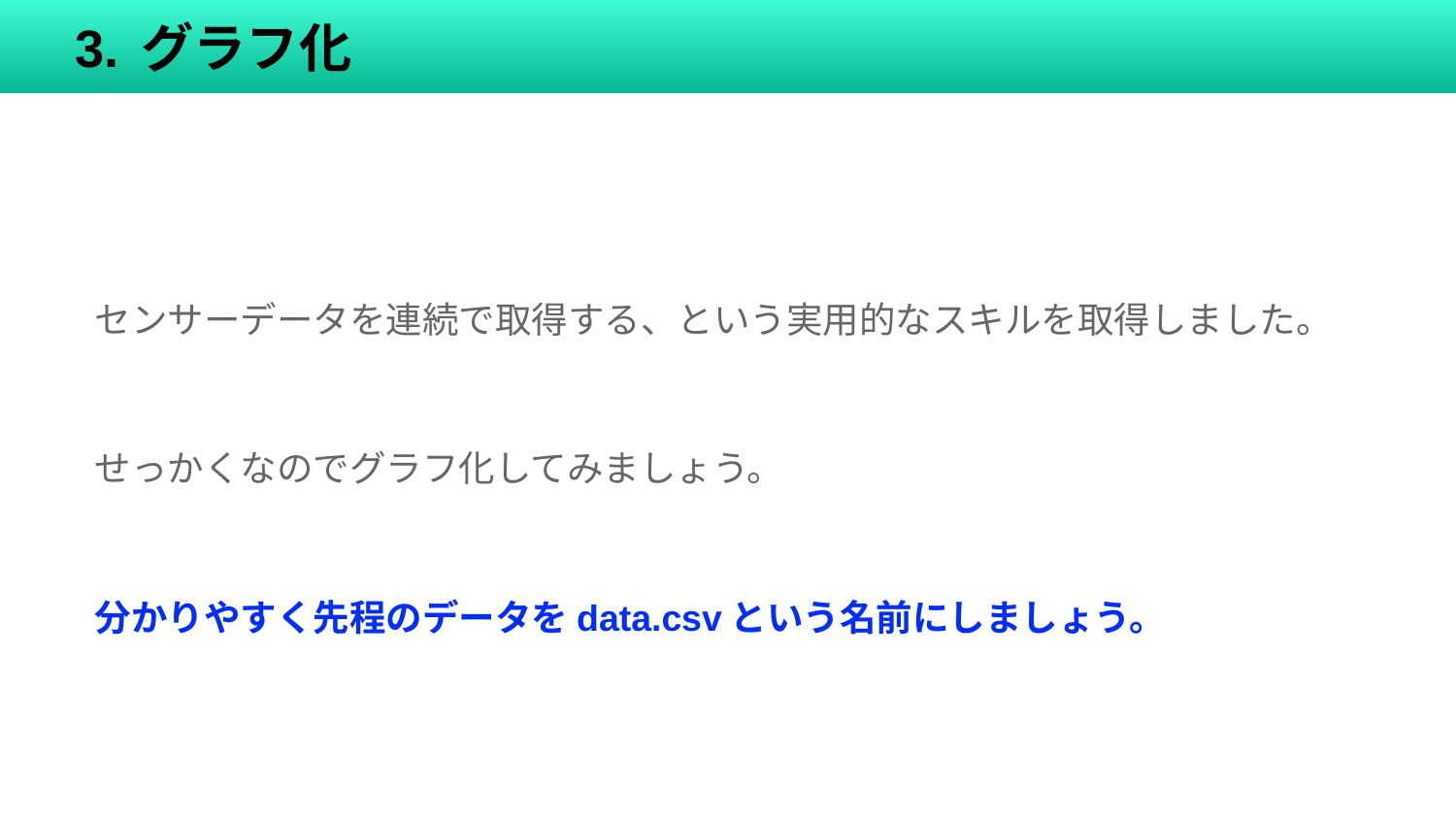

3. グラフ化

　センサーデータを連続で取得する、という実用的なスキルを取得しました。

　せっかくなのでグラフ化してみましょう。

　分かりやすく先程のデータをdata.csvという名前にしましょう。